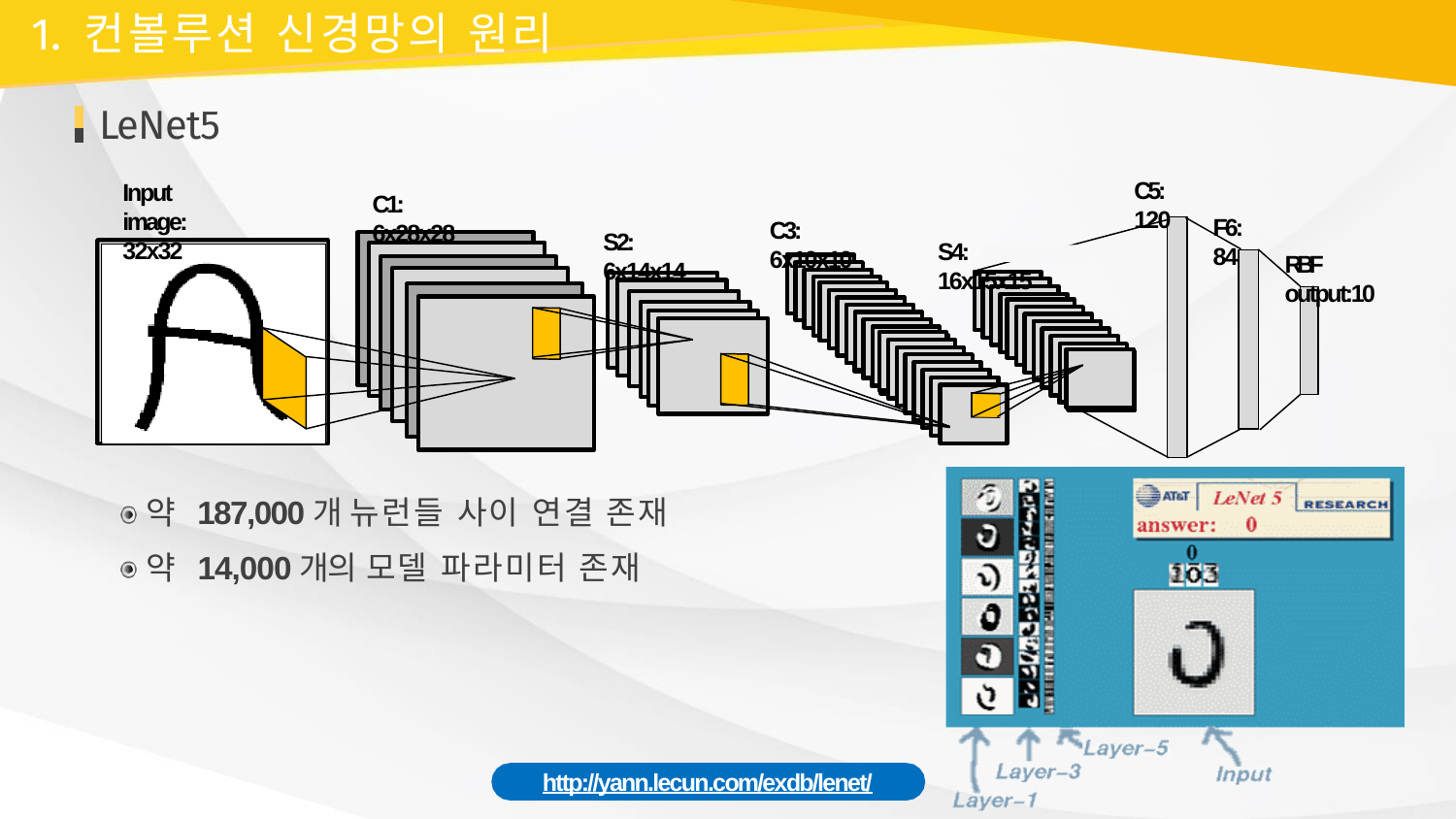

# 1. 컨볼루션 신경망의 원리
LeNet5

C5: 120
Input image:
32x32
C1: 6x28x28
F6: 84
C3: 6x10x10

S2: 6x14x14

S4: 16x15x15

RBF output:10

약 187,000개 뉴런들 사이 연결 존재
약 14,000개의 모델 파라미터 존재

http://yann.lecun.com/exdb/lenet/